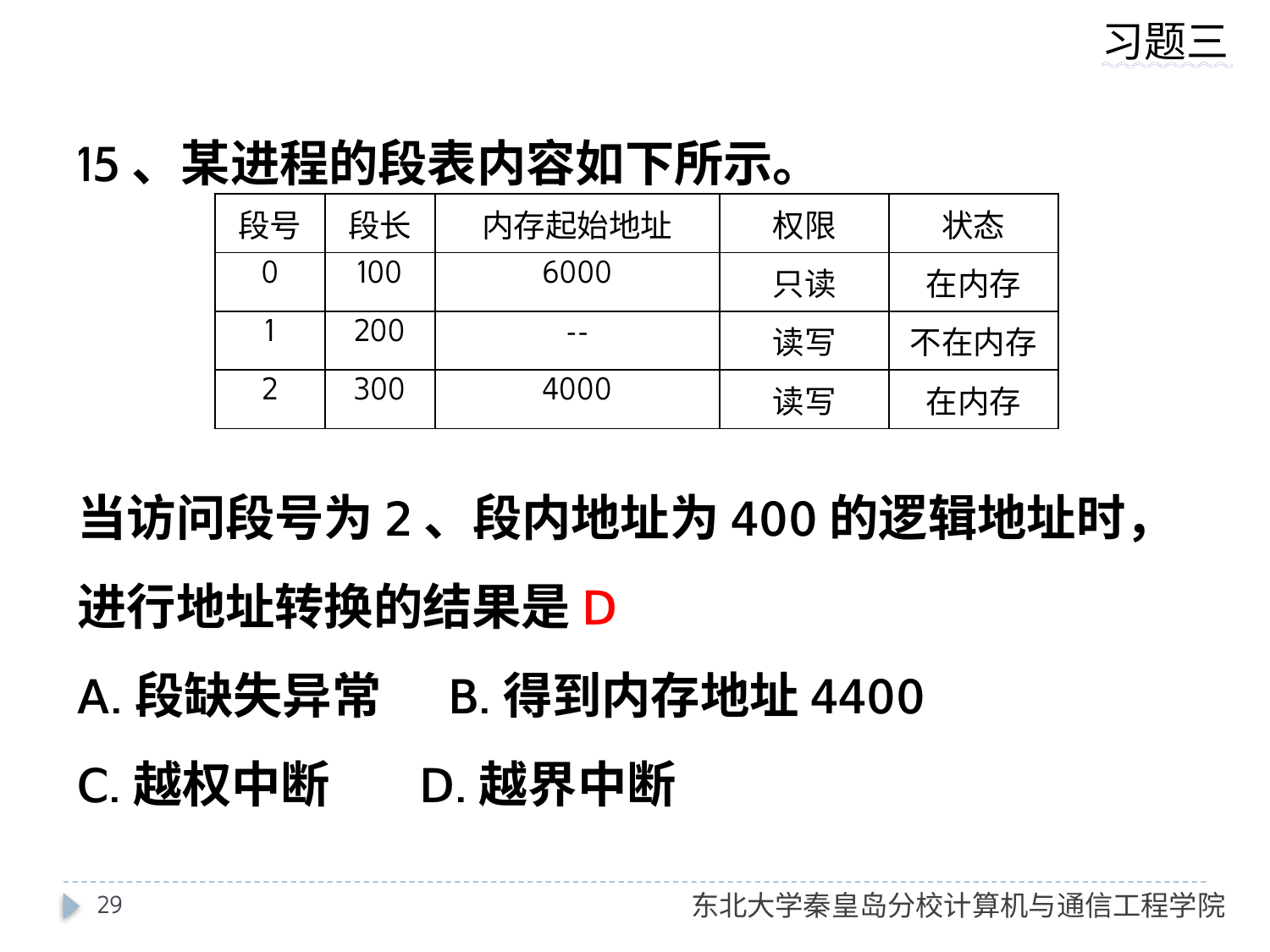

15、某进程的段表内容如下所示。

当访问段号为2、段内地址为400的逻辑地址时，进行地址转换的结果是D
A.段缺失异常     B.得到内存地址4400
C.越权中断       D.越界中断

| 段号 | 段长 | 内存起始地址 | 权限 | 状态 |
| --- | --- | --- | --- | --- |
| 0 | 100 | 6000 | 只读 | 在内存 |
| 1 | 200 | -- | 读写 | 不在内存 |
| 2 | 300 | 4000 | 读写 | 在内存 |
29